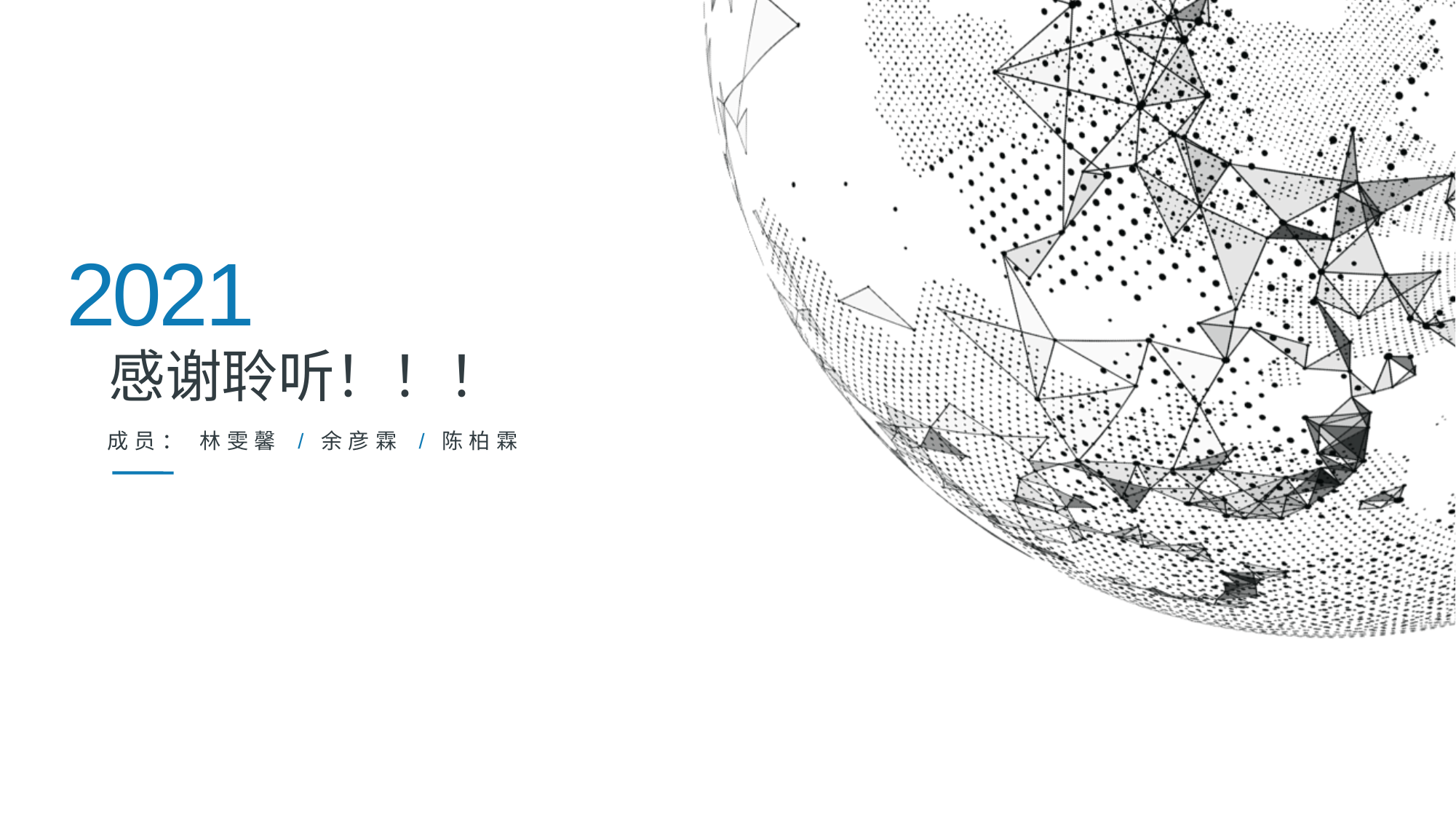

2021
感谢聆听！！！
成员： 林雯馨 / 余彦霖 / 陈柏霖